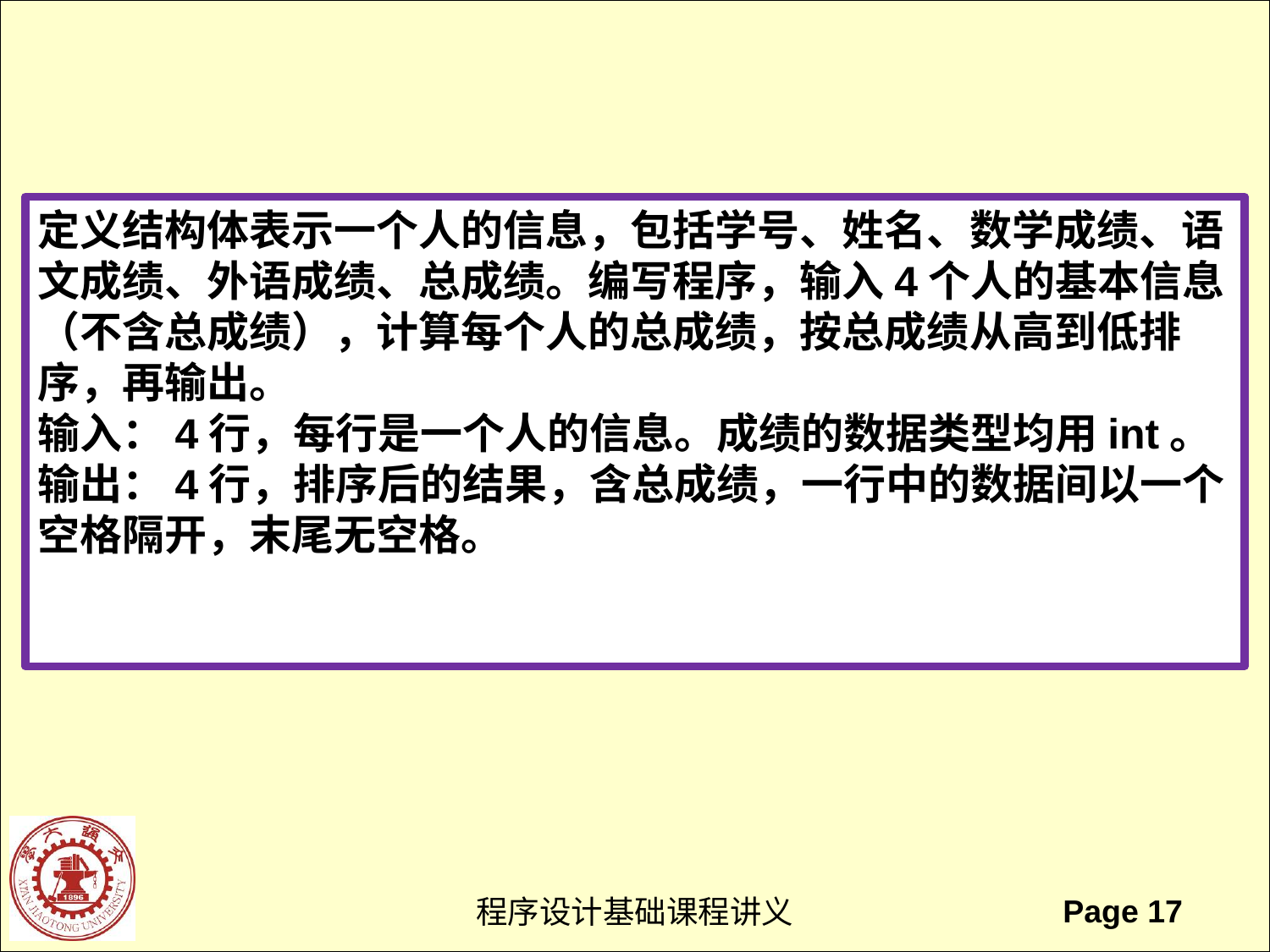

定义结构体表示一个人的信息，包括学号、姓名、数学成绩、语文成绩、外语成绩、总成绩。编写程序，输入4个人的基本信息（不含总成绩），计算每个人的总成绩，按总成绩从高到低排序，再输出。
输入：4行，每行是一个人的信息。成绩的数据类型均用int。
输出：4行，排序后的结果，含总成绩，一行中的数据间以一个空格隔开，末尾无空格。